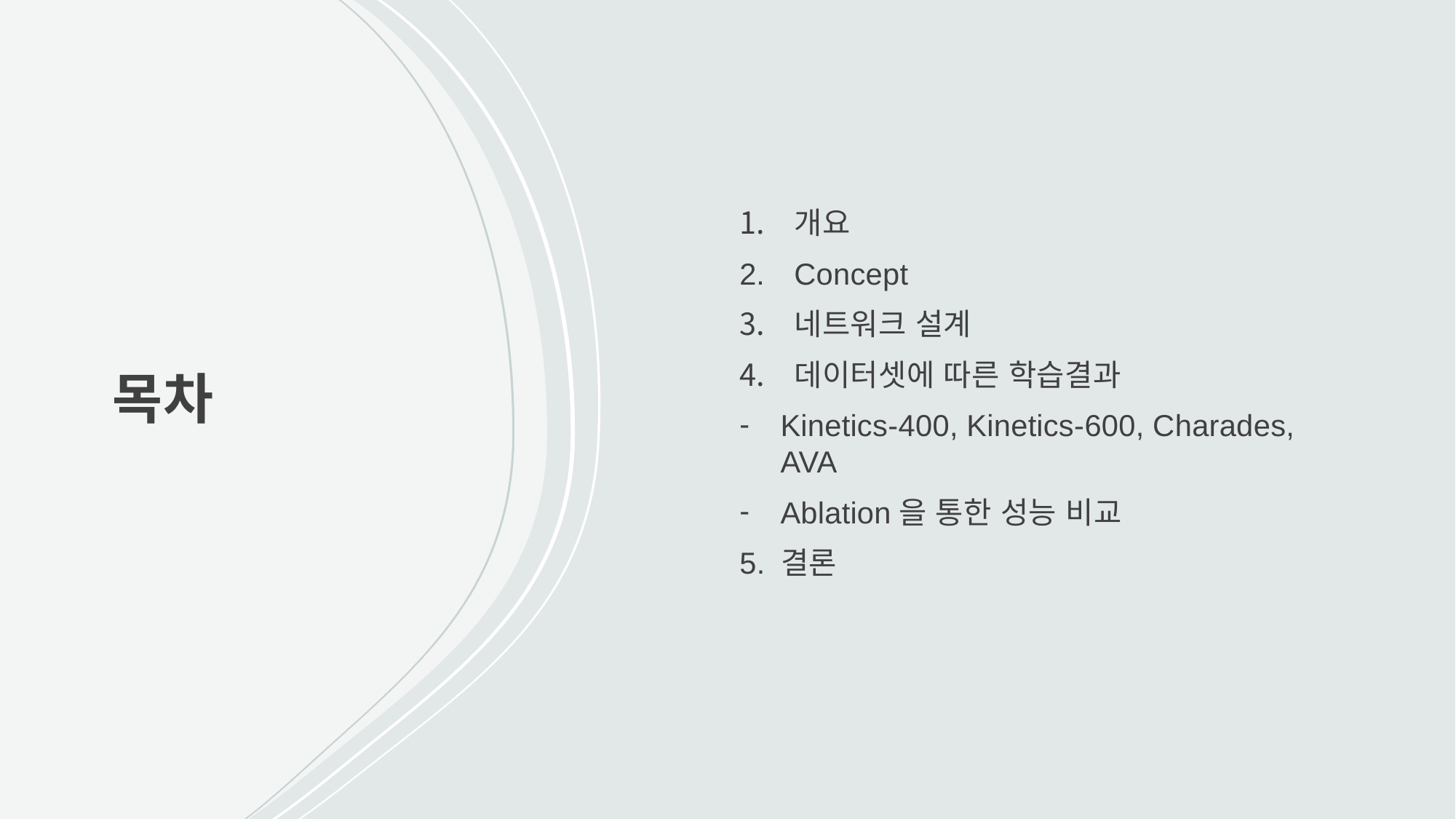

개요
Concept
네트워크 설계
데이터셋에 따른 학습결과
Kinetics-400, Kinetics-600, Charades, AVA
Ablation을 통한 성능 비교
5. 결론
# 목차